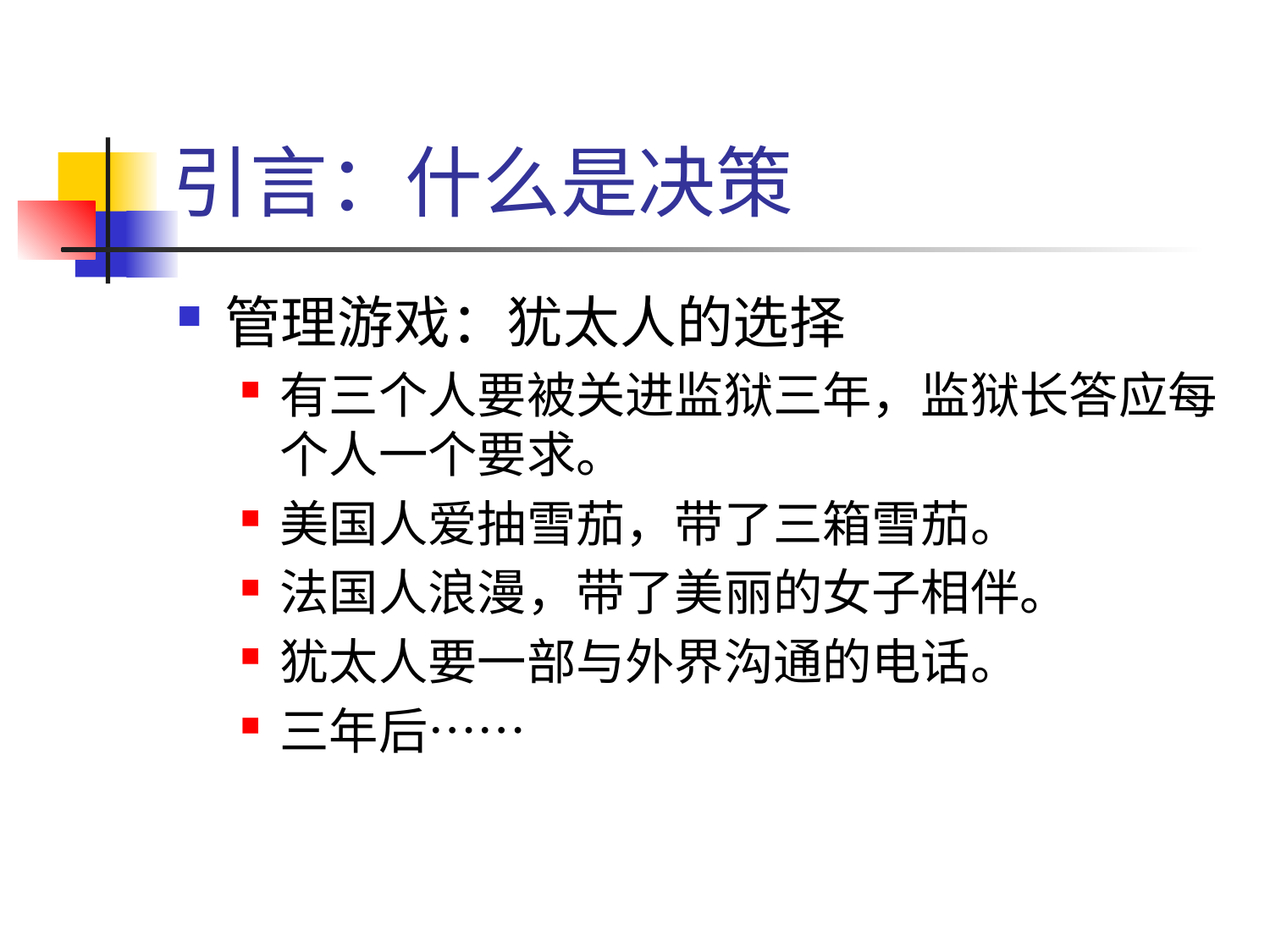

# 引言：什么是决策
管理游戏：犹太人的选择
有三个人要被关进监狱三年，监狱长答应每个人一个要求。
美国人爱抽雪茄，带了三箱雪茄。
法国人浪漫，带了美丽的女子相伴。
犹太人要一部与外界沟通的电话。
三年后……